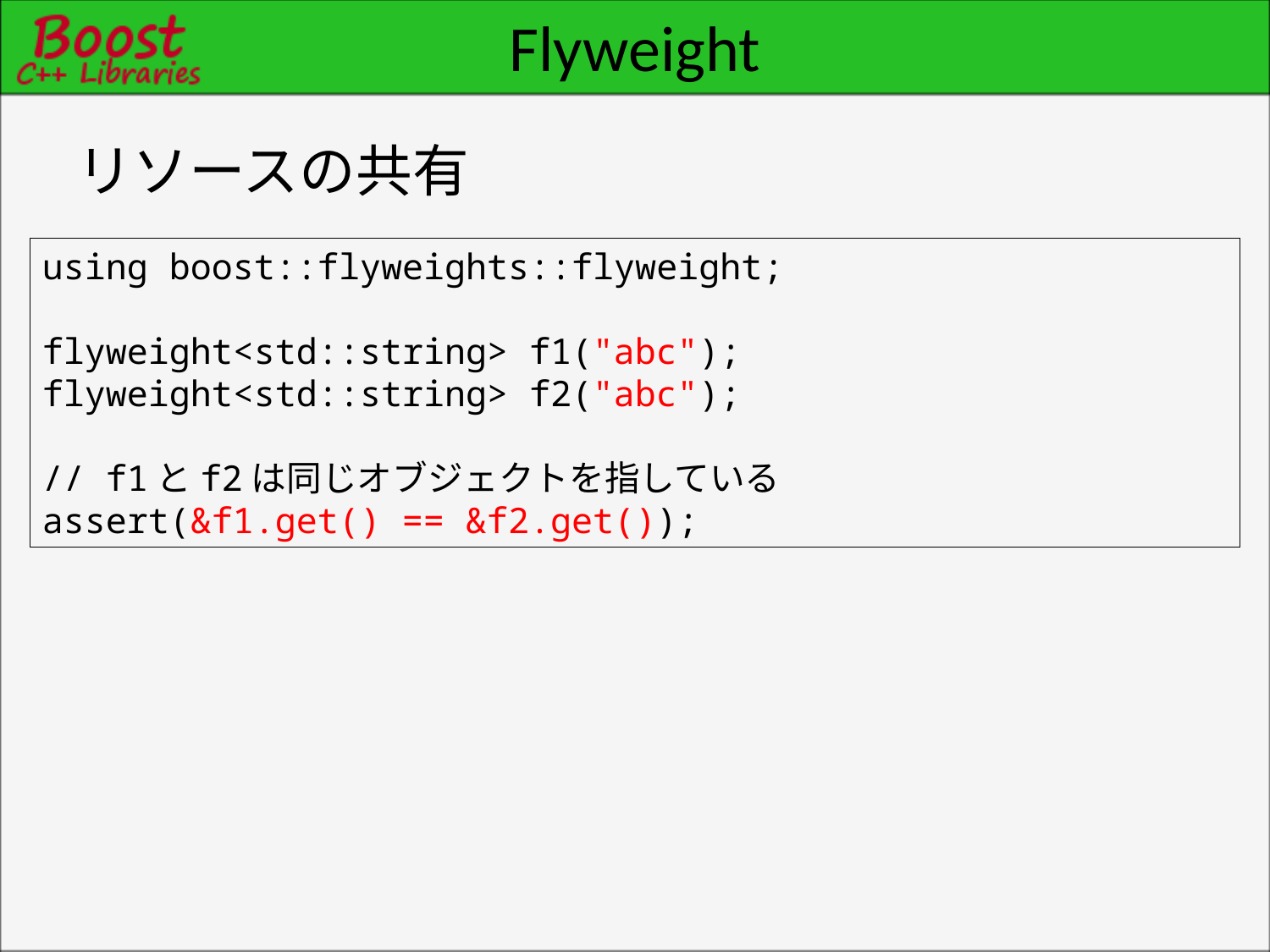

# Flyweight
リソースの共有
using boost::flyweights::flyweight;

flyweight<std::string> f1("abc");
flyweight<std::string> f2("abc");

// f1とf2は同じオブジェクトを指している
assert(&f1.get() == &f2.get());